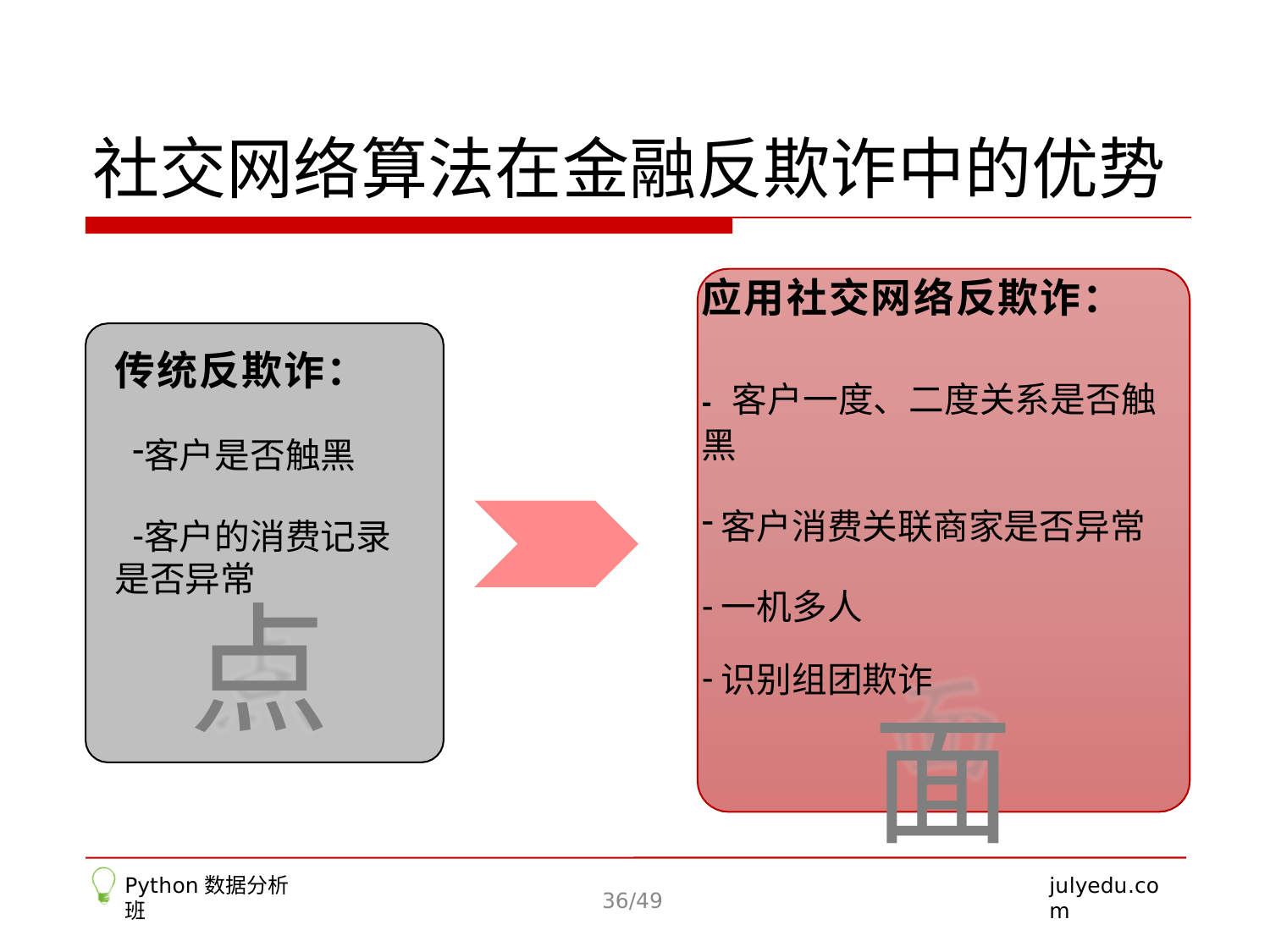

# 社交网络算法在金融反欺诈中的优势

应用社交网络反欺诈：

- 客户一度、二度关系是否触黑

客户消费关联商家是否异常

一机多人

识别组团欺诈
面

传统反欺诈：

客户是否触黑

客户的消费记录 是否异常
点

Python数据分析班
julyedu.com
36/49